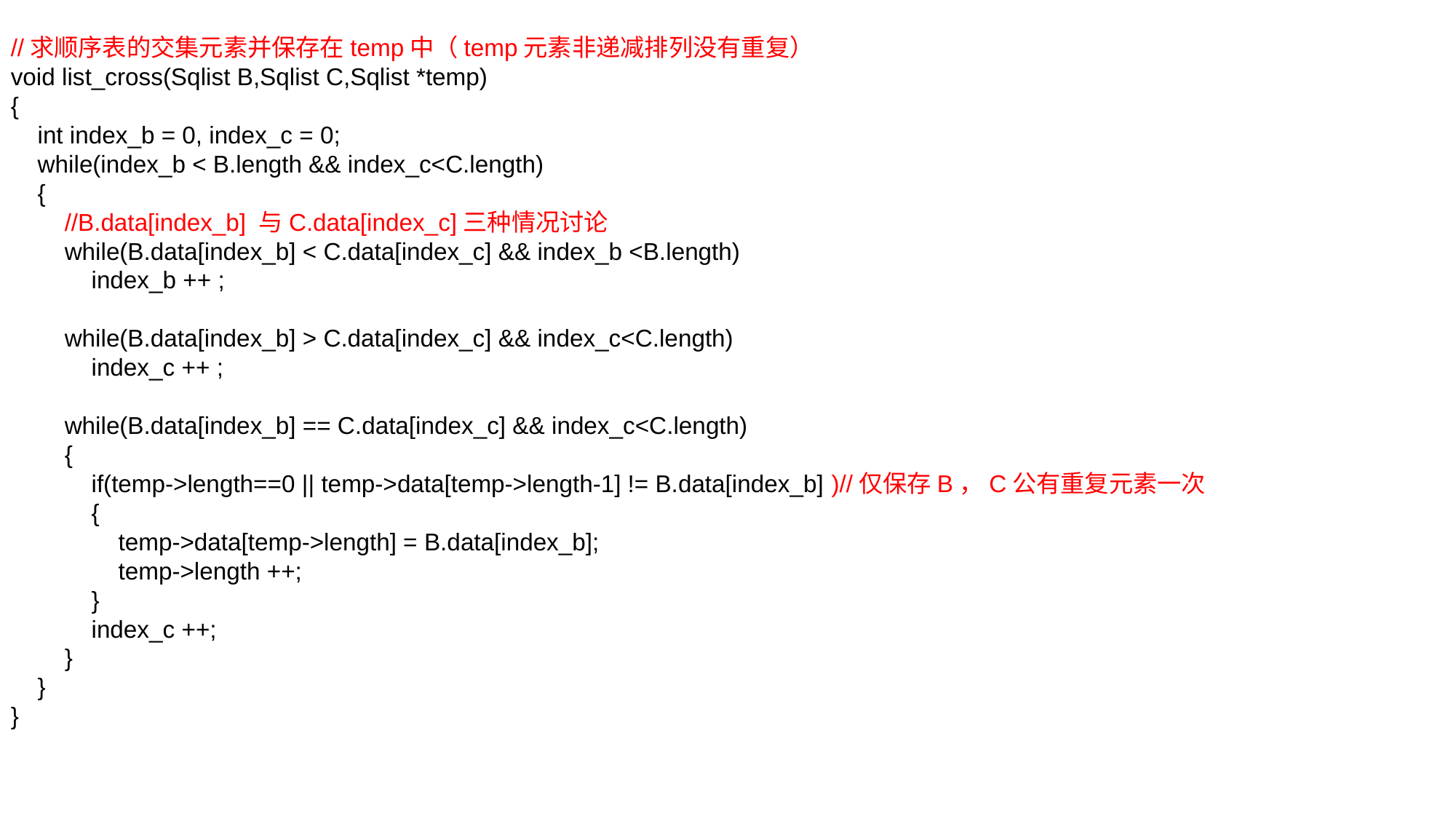

//求顺序表的交集元素并保存在temp中（temp元素非递减排列没有重复）
void list_cross(Sqlist B,Sqlist C,Sqlist *temp)
{
    int index_b = 0, index_c = 0;
    while(index_b < B.length && index_c<C.length)
    {
        //B.data[index_b] 与C.data[index_c]三种情况讨论
        while(B.data[index_b] < C.data[index_c] && index_b <B.length)
            index_b ++ ;

        while(B.data[index_b] > C.data[index_c] && index_c<C.length)
            index_c ++ ;

        while(B.data[index_b] == C.data[index_c] && index_c<C.length)
        {
            if(temp->length==0 || temp->data[temp->length-1] != B.data[index_b] )//仅保存B，C公有重复元素一次
            {
                temp->data[temp->length] = B.data[index_b];
                temp->length ++;
            }
            index_c ++;
        }
    }
}